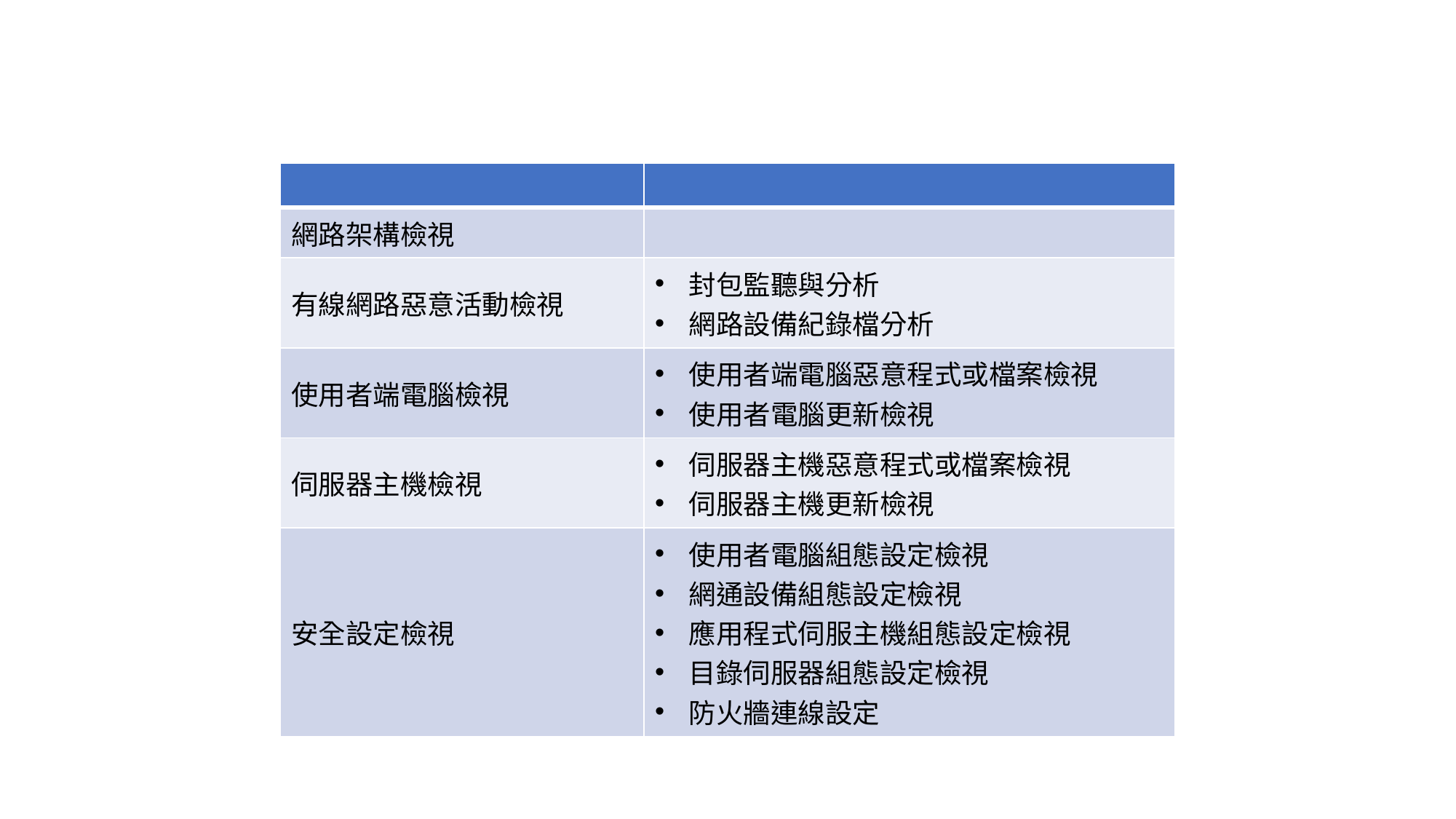

|  |  |
| --- | --- |
| 網路架構檢視 |  |
| 有線網路惡意活動檢視 | 封包監聽與分析 網路設備紀錄檔分析 |
| 使用者端電腦檢視 | 使用者端電腦惡意程式或檔案檢視 使用者電腦更新檢視 |
| 伺服器主機檢視 | 伺服器主機惡意程式或檔案檢視 伺服器主機更新檢視 |
| 安全設定檢視 | 使用者電腦組態設定檢視 網通設備組態設定檢視 應用程式伺服主機組態設定檢視 目錄伺服器組態設定檢視 防火牆連線設定 |